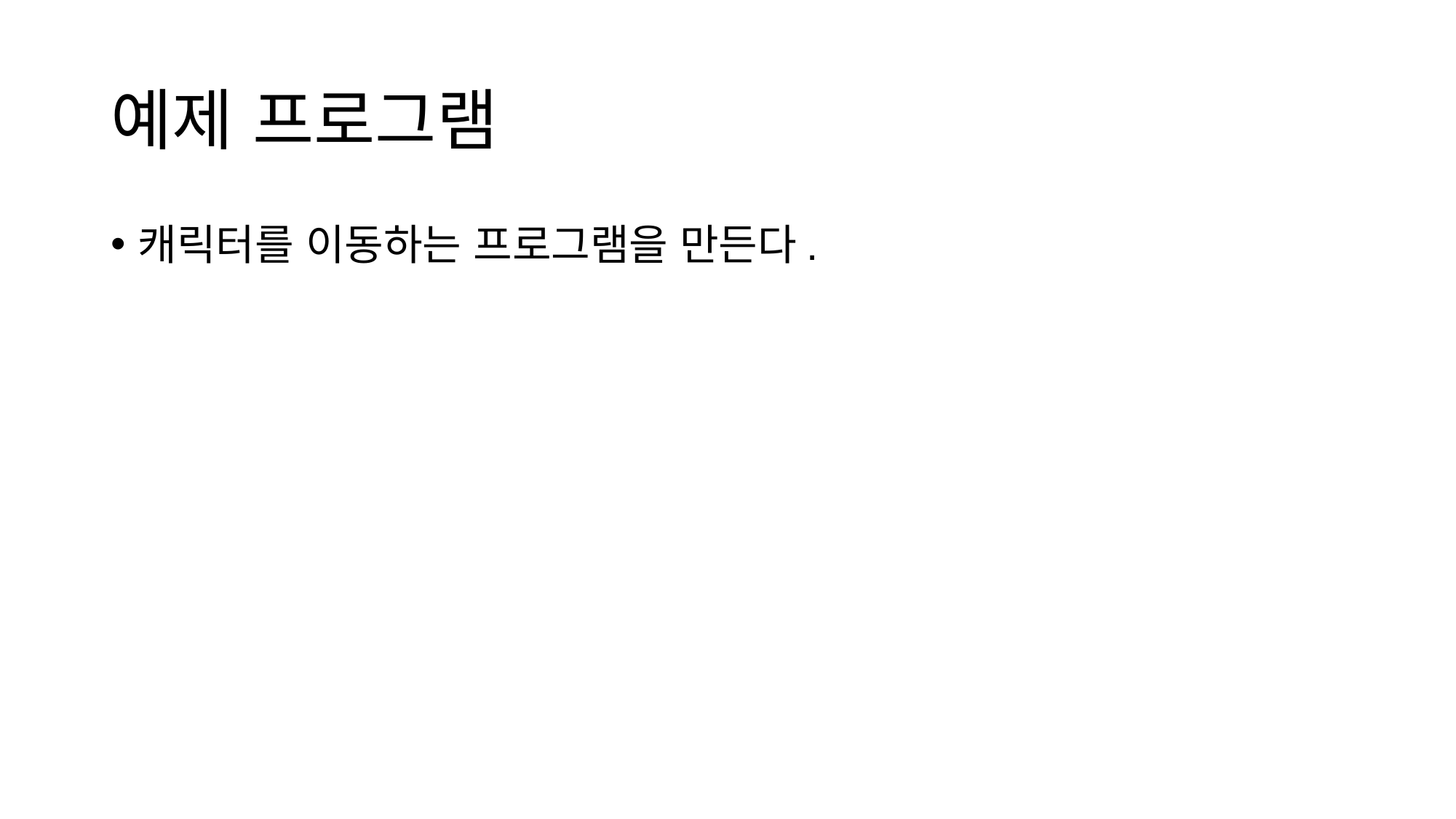

# 예제 프로그램
캐릭터를 이동하는 프로그램을 만든다.